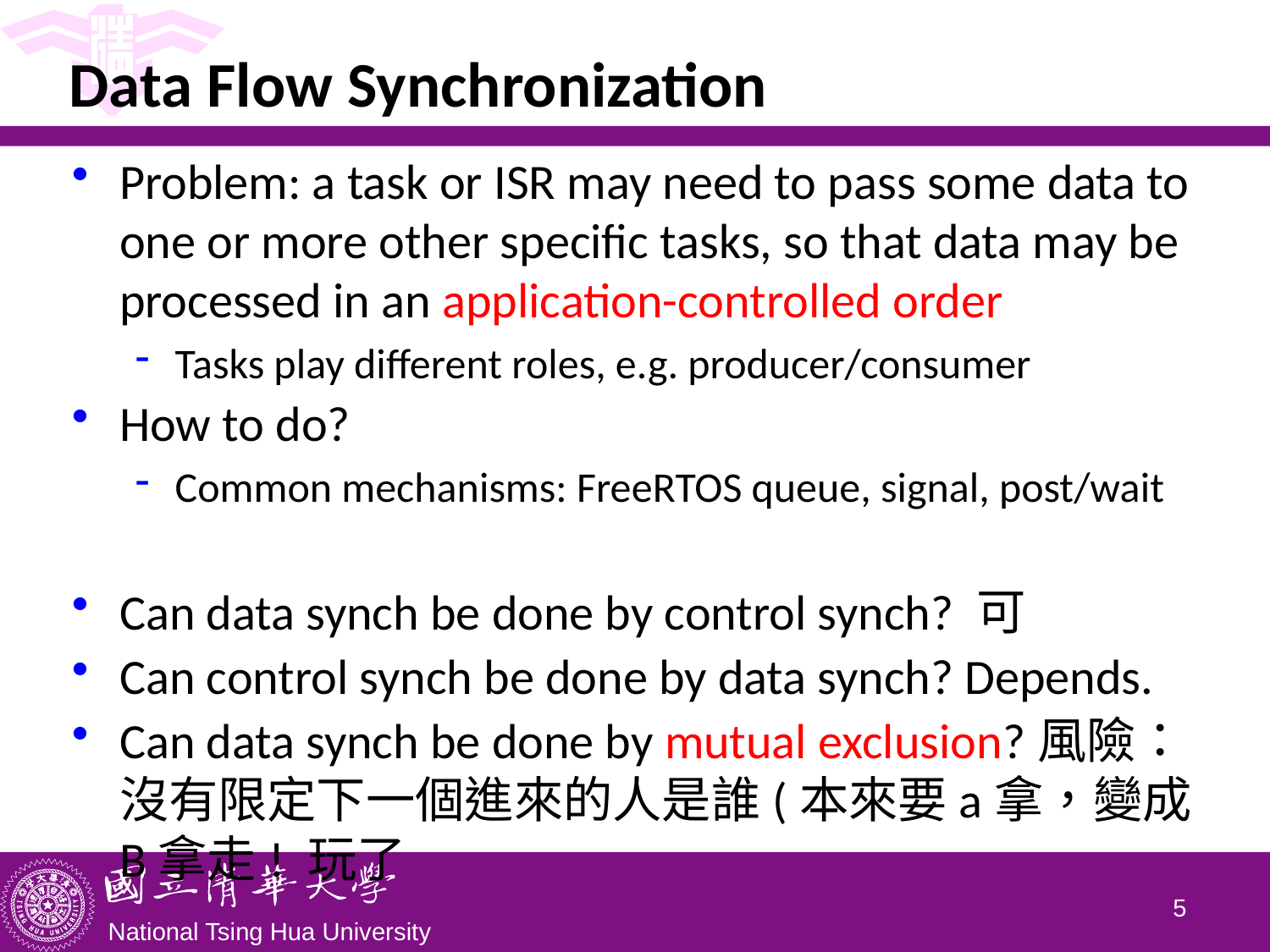

# Data Flow Synchronization
Problem: a task or ISR may need to pass some data to one or more other specific tasks, so that data may be processed in an application-controlled order
Tasks play different roles, e.g. producer/consumer
How to do?
Common mechanisms: FreeRTOS queue, signal, post/wait

Can data synch be done by control synch? 可
Can control synch be done by data synch? Depends.
Can data synch be done by mutual exclusion?風險：沒有限定下一個進來的人是誰(本來要a拿，變成B拿走! 玩了

Can mutual exclusion be done by data synch?
通常可以(blocking)

5